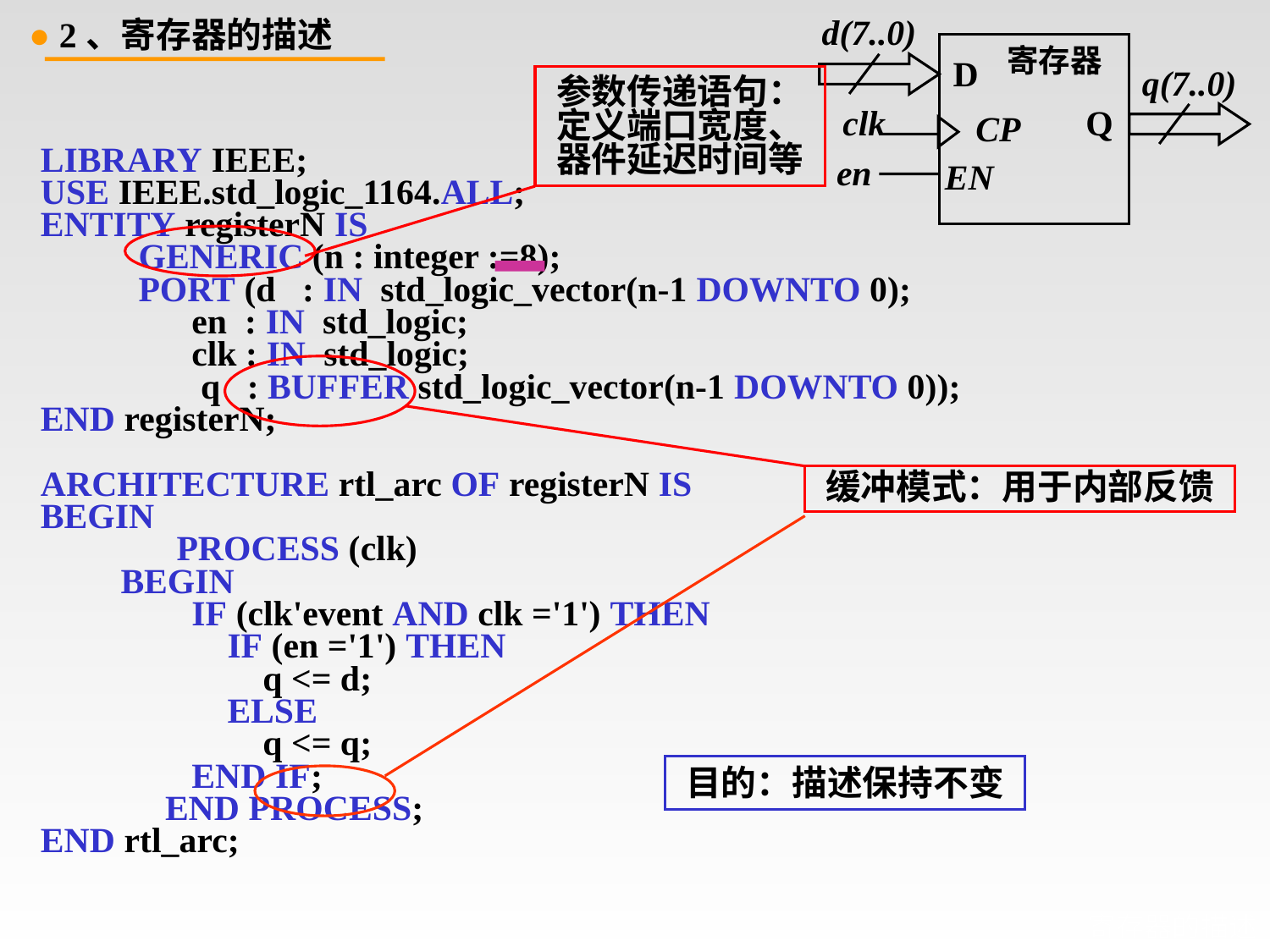

d(7..0)

寄存器
D

q(7..0)
clk
Q
CP

en
EN

● 2、寄存器的描述

LIBRARY IEEE;
USE IEEE.std_logic_1164.ALL;
ENTITY registerN IS
           GENERIC (n : integer :=8);
           PORT (d   : IN  std_logic_vector(n-1 DOWNTO 0);
                 en  : IN  std_logic;
                 clk : IN  std_logic;
                  q   : BUFFER std_logic_vector(n-1 DOWNTO 0));
END registerN;

ARCHITECTURE rtl_arc OF registerN IS
BEGIN
	 PROCESS (clk)
         BEGIN
                 IF (clk'event AND clk ='1') THEN
                     IF (en ='1') THEN
                         q <= d;
                     ELSE
                         q <= q;
                 END IF;
              END PROCESS;
END rtl_arc;
参数传递语句：定义端口宽度、器件延迟时间等

缓冲模式：用于内部反馈

目的：描述保持不变
# 寄存器的描述